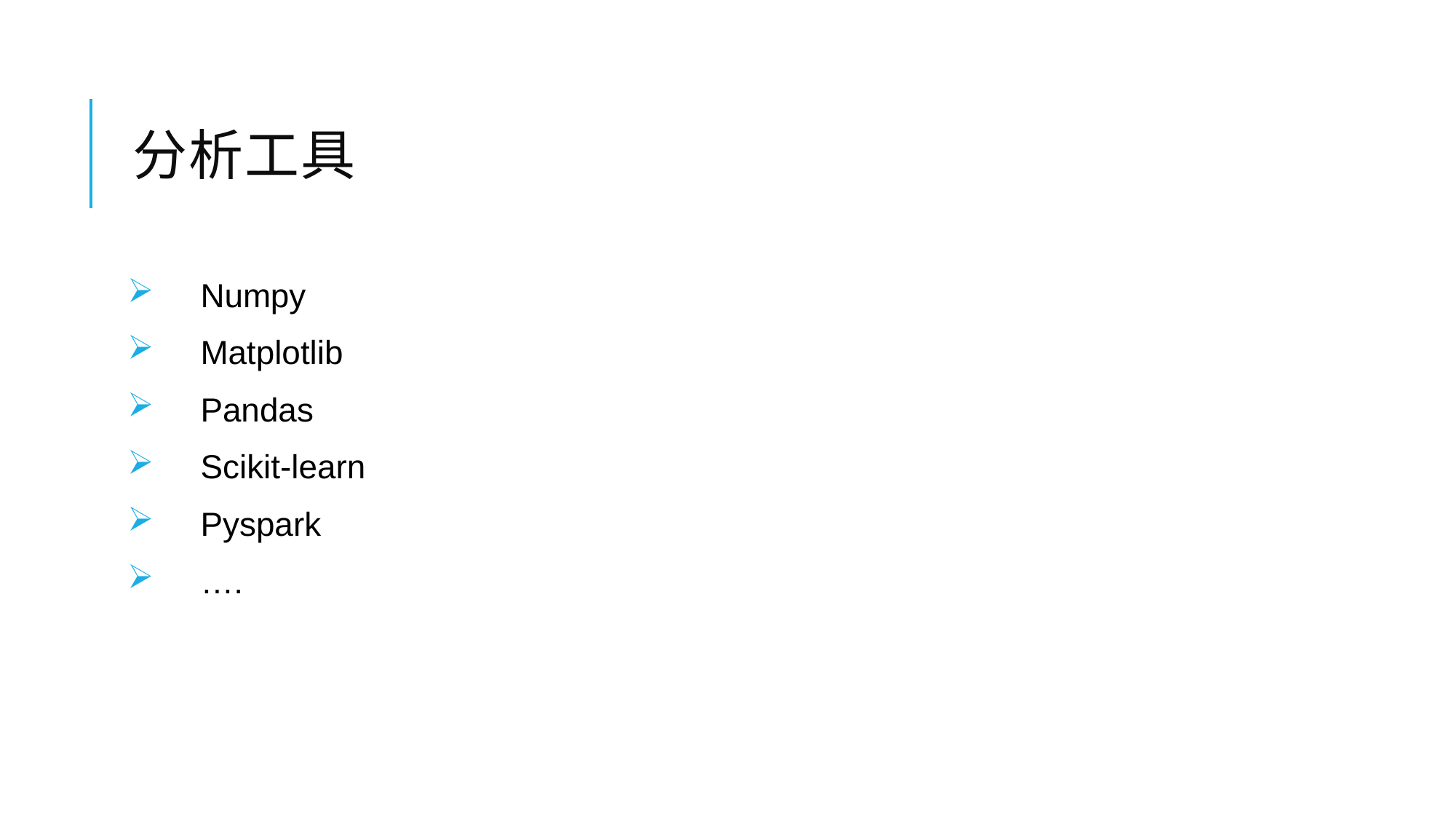

# 分析工具
     Numpy
     Matplotlib
     Pandas
     Scikit-learn
     Pyspark
     ….